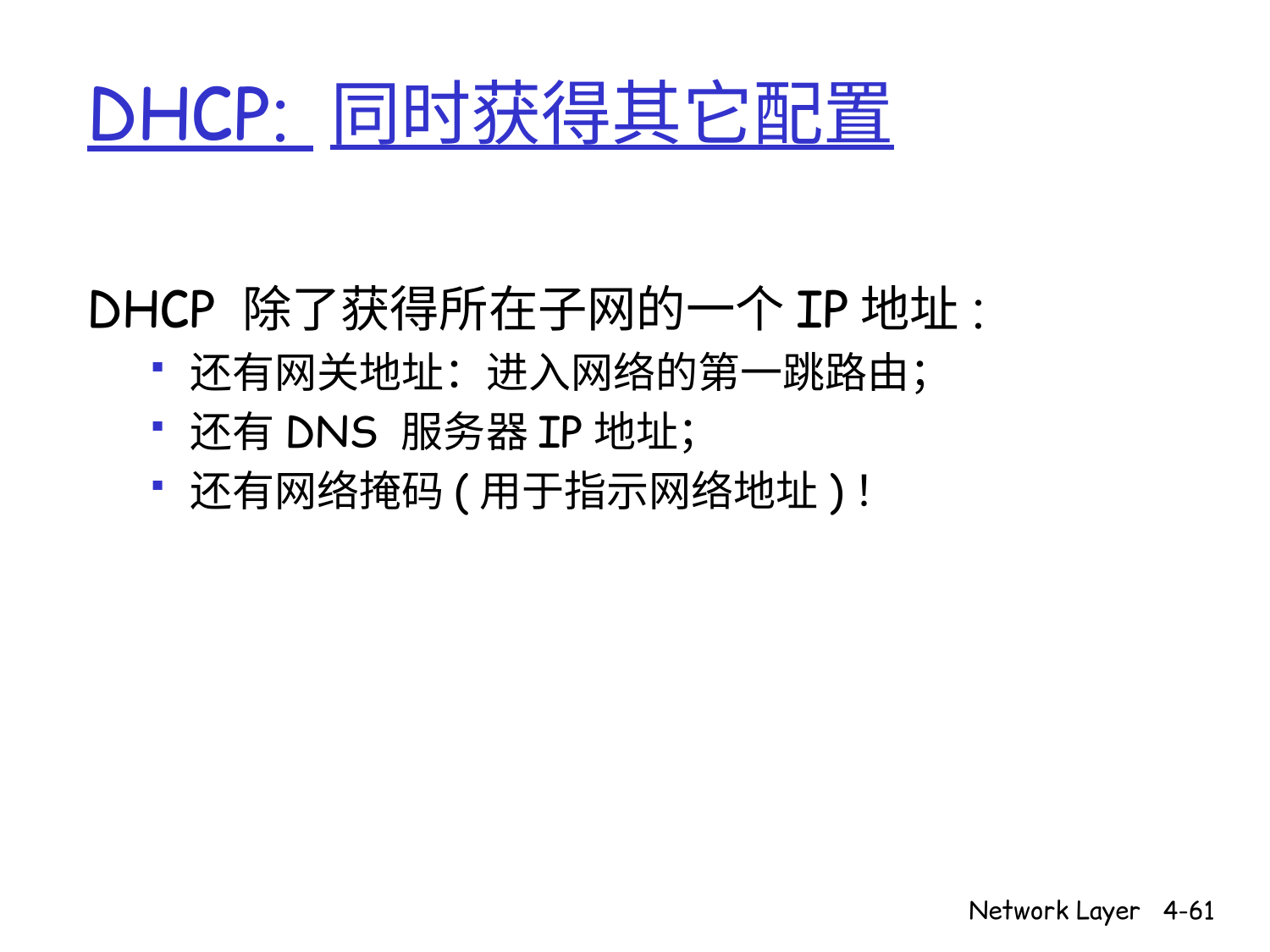

# DHCP: 同时获得其它配置
DHCP 除了获得所在子网的一个IP地址:
还有网关地址：进入网络的第一跳路由；
还有DNS 服务器IP地址；
还有网络掩码(用于指示网络地址)！
Network Layer
4-61